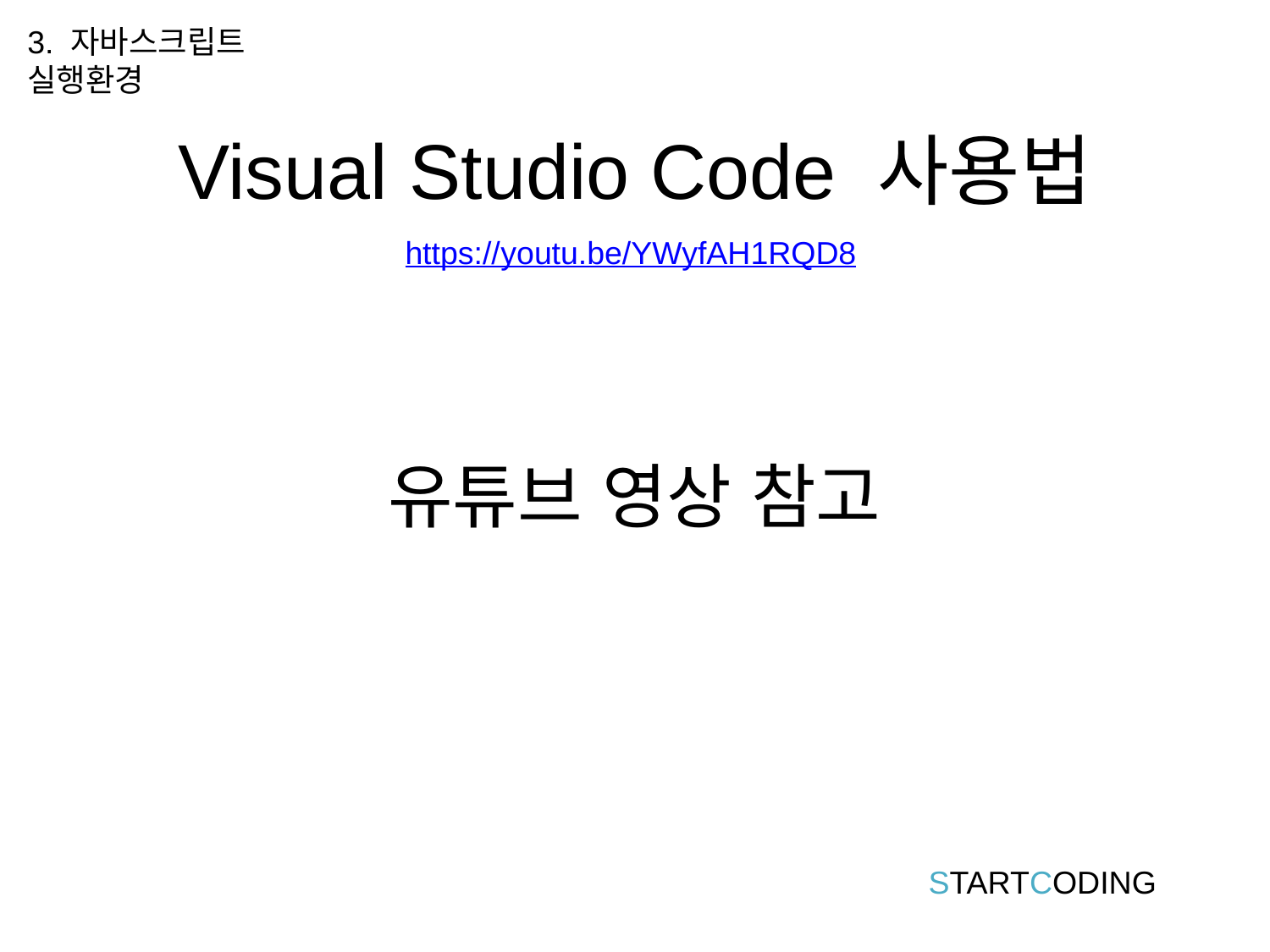

3. 자바스크립트 실행환경
# Visual Studio Code 사용법
https://youtu.be/YWyfAH1RQD8

유튜브 영상 참고
STARTCODING